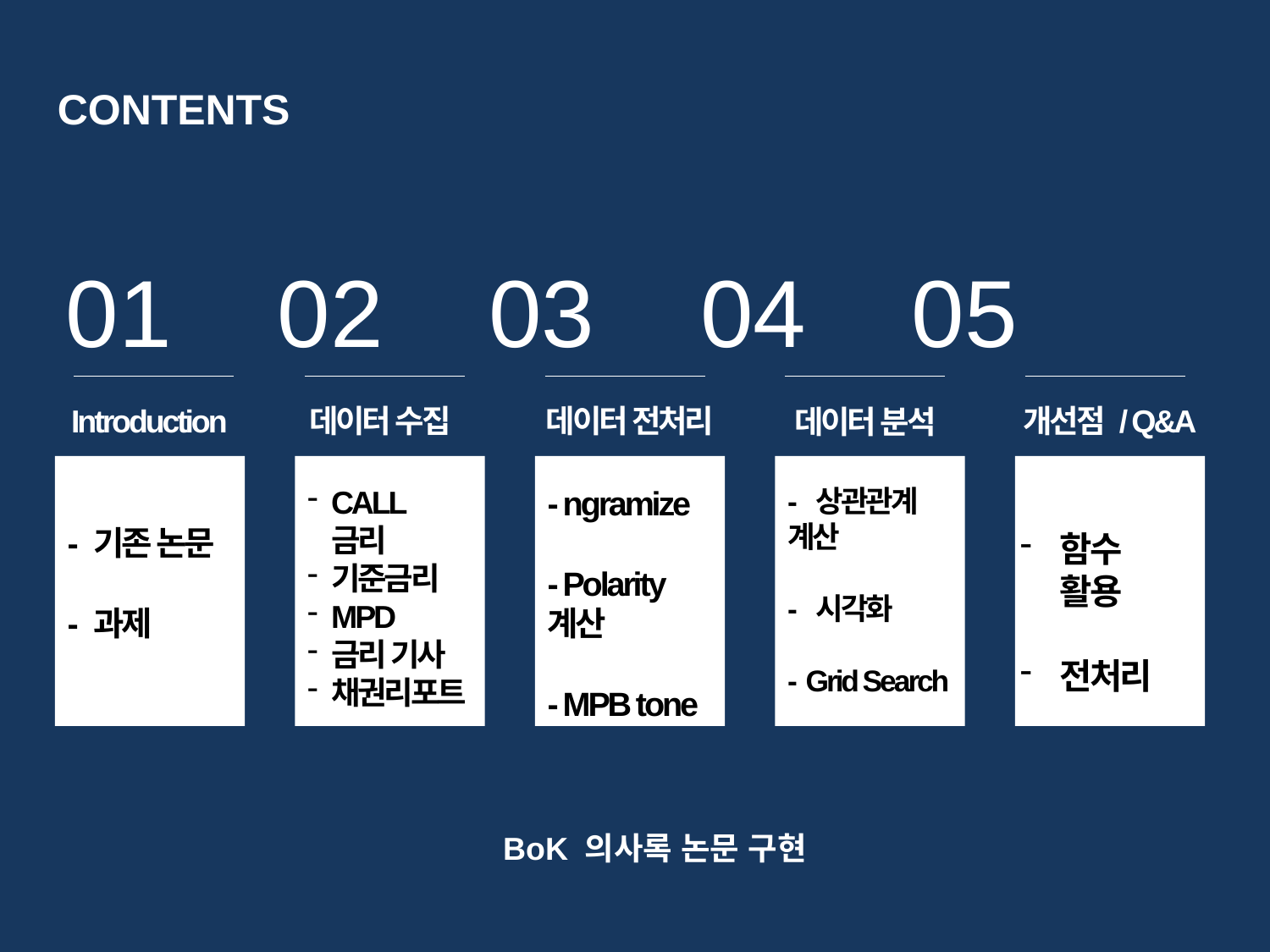

CONTENTS
01    02    03    04    05
Introduction
데이터 수집
데이터 전처리
 개선점 / Q&A
데이터 분석

- 기존 논문

- 과제
CALL 금리
기준금리
MPD
금리 기사
채권리포트

- ngramize

- Polarity 계산

- MPB tone
-  상관관계 계산

-  시각화

-  Grid Search
함수 활용

전처리
BoK 의사록 논문 구현